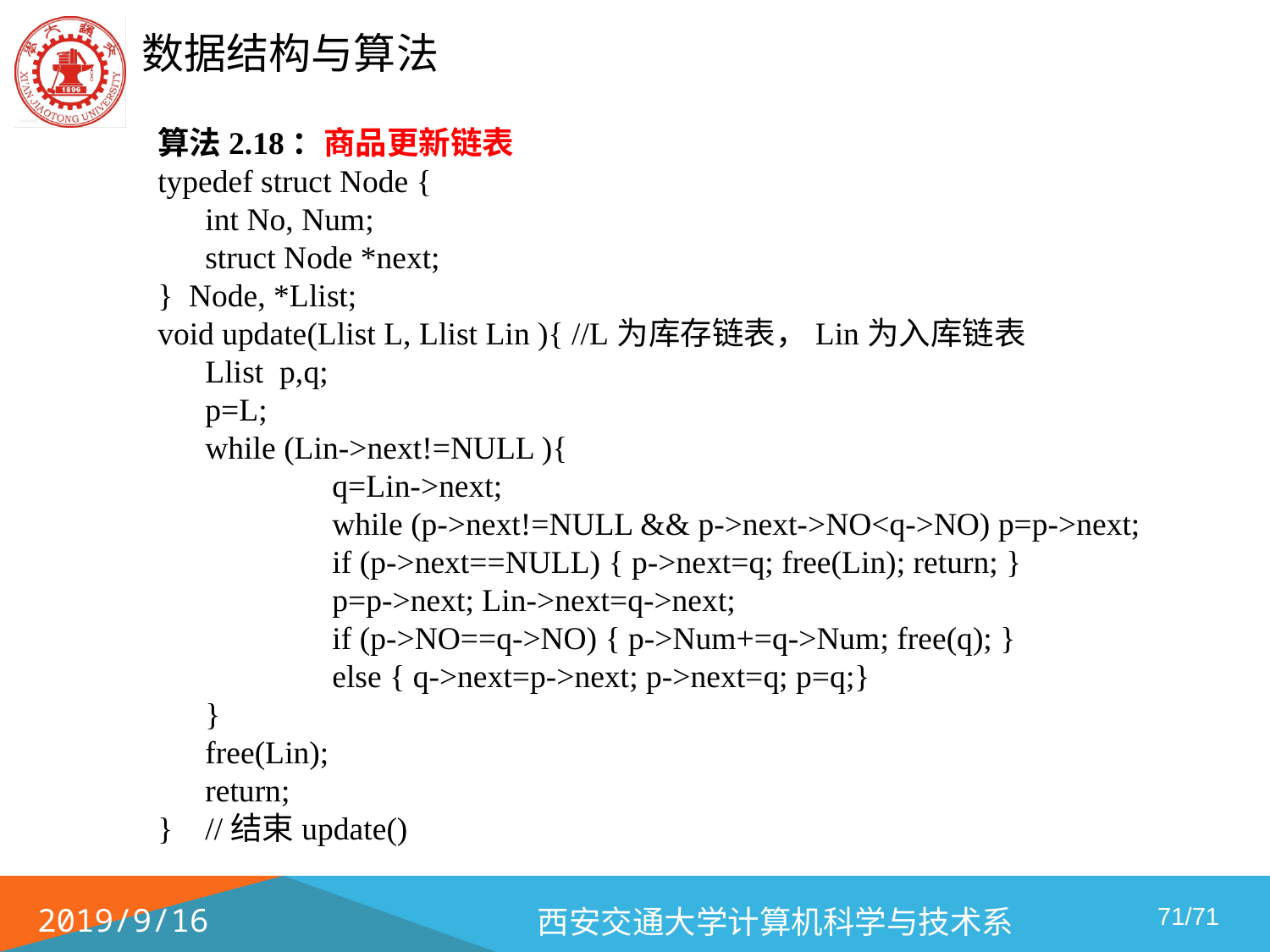

算法2.18：商品更新链表
typedef struct Node {
	int No, Num;
	struct Node *next;
}  Node, *Llist;
void update(Llist L, Llist Lin ){ //L为库存链表，Lin为入库链表
	Llist  p,q;
	p=L;
	while (Lin->next!=NULL ){
		q=Lin->next;
		while (p->next!=NULL && p->next->NO<q->NO) p=p->next;
		if (p->next==NULL) { p->next=q; free(Lin); return; }
     		p=p->next; Lin->next=q->next;
     		if (p->NO==q->NO) { p->Num+=q->Num; free(q); }
     		else { q->next=p->next; p->next=q; p=q;}
	}
	free(Lin);
	return;
}	//结束update()